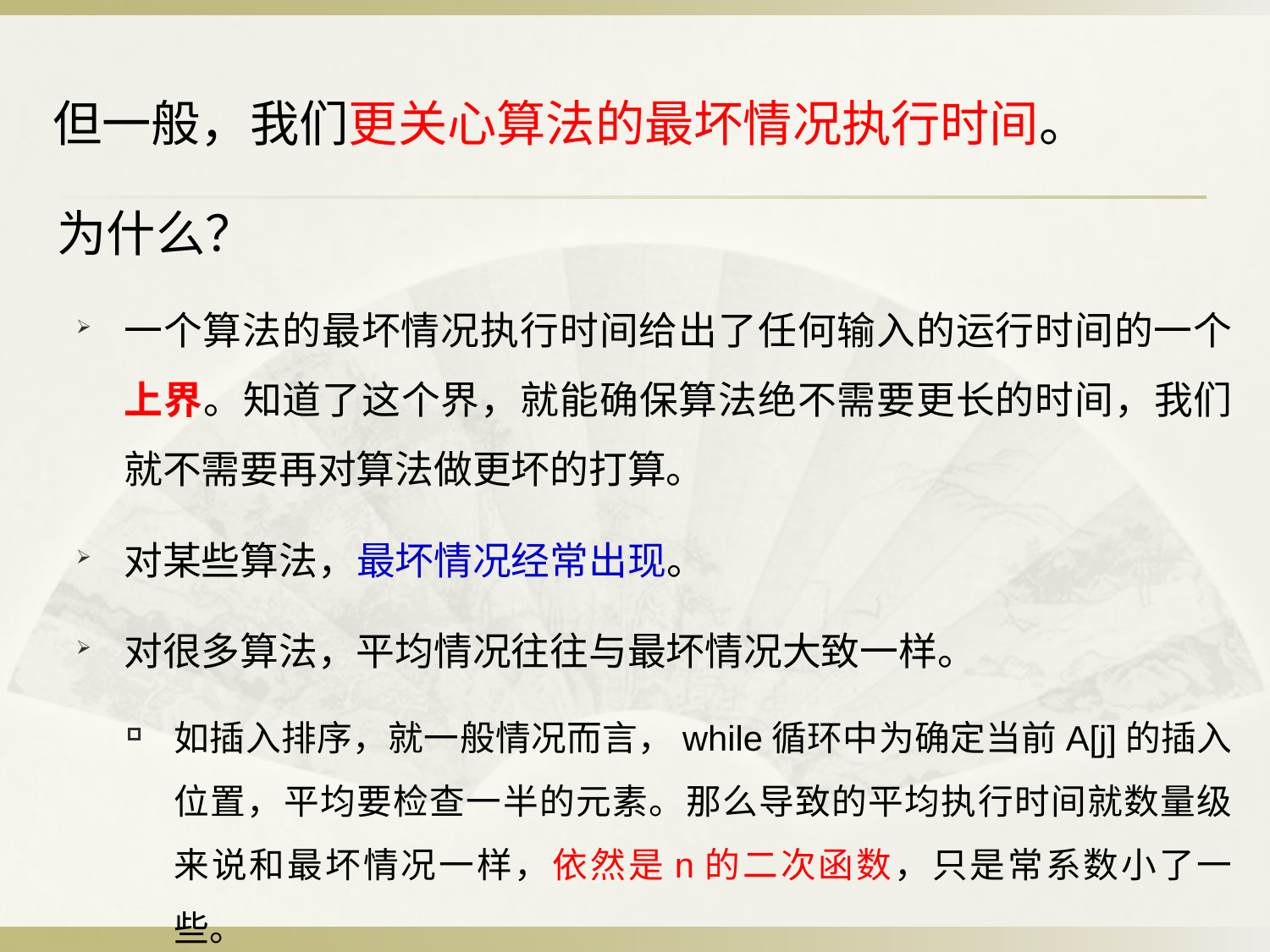

但一般，我们更关心算法的最坏情况执行时间。
 为什么？
一个算法的最坏情况执行时间给出了任何输入的运行时间的一个上界。知道了这个界，就能确保算法绝不需要更长的时间，我们就不需要再对算法做更坏的打算。
对某些算法，最坏情况经常出现。
对很多算法，平均情况往往与最坏情况大致一样。
如插入排序，就一般情况而言，while循环中为确定当前A[j]的插入位置，平均要检查一半的元素。那么导致的平均执行时间就数量级来说和最坏情况一样，依然是n的二次函数，只是常系数小了一些。